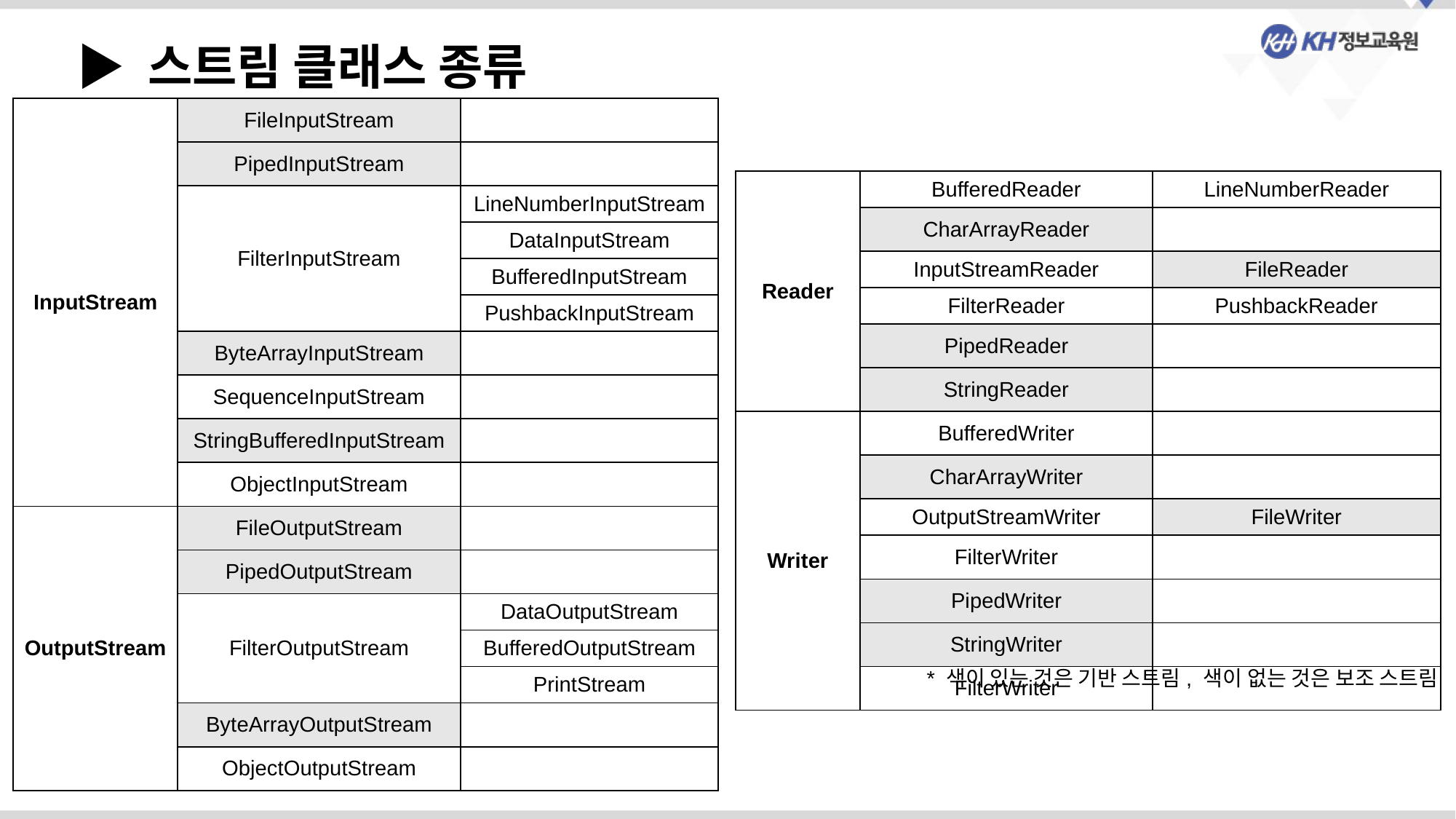

▶ 스트림 클래스 종류
| InputStream | FileInputStream |  |
| --- | --- | --- |
|  | PipedInputStream |  |
|  | FilterInputStream | LineNumberInputStream |
|  |  | DataInputStream |
|  |  | BufferedInputStream |
|  |  | PushbackInputStream |
|  | ByteArrayInputStream |  |
|  | SequenceInputStream |  |
|  | StringBufferedInputStream |  |
|  | ObjectInputStream |  |
| OutputStream | FileOutputStream |  |
|  | PipedOutputStream |  |
|  | FilterOutputStream | DataOutputStream |
|  |  | BufferedOutputStream |
|  |  | PrintStream |
|  | ByteArrayOutputStream |  |
|  | ObjectOutputStream |  |
| Reader | BufferedReader | LineNumberReader |
| --- | --- | --- |
|  | CharArrayReader |  |
|  | InputStreamReader | FileReader |
|  | FilterReader | PushbackReader |
|  | PipedReader |  |
|  | StringReader |  |
| Writer | BufferedWriter |  |
|  | CharArrayWriter |  |
|  | OutputStreamWriter | FileWriter |
|  | FilterWriter |  |
|  | PipedWriter |  |
|  | StringWriter |  |
|  | FilterWriter |  |
* 색이 있는 것은 기반 스트림, 색이 없는 것은 보조 스트림